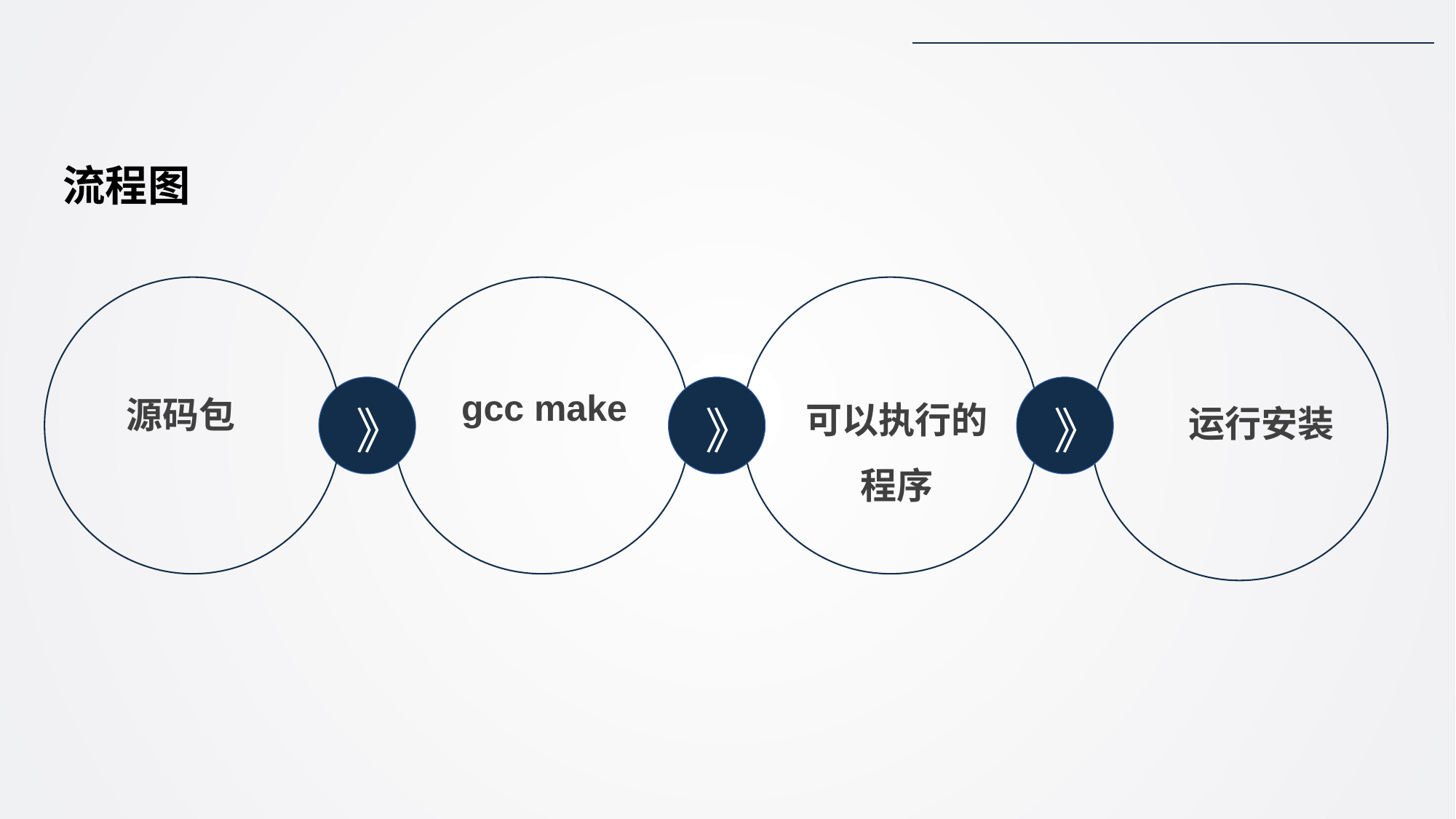

流程图

gcc make
源码包
可以执行的程序
运行安装

》

》

》